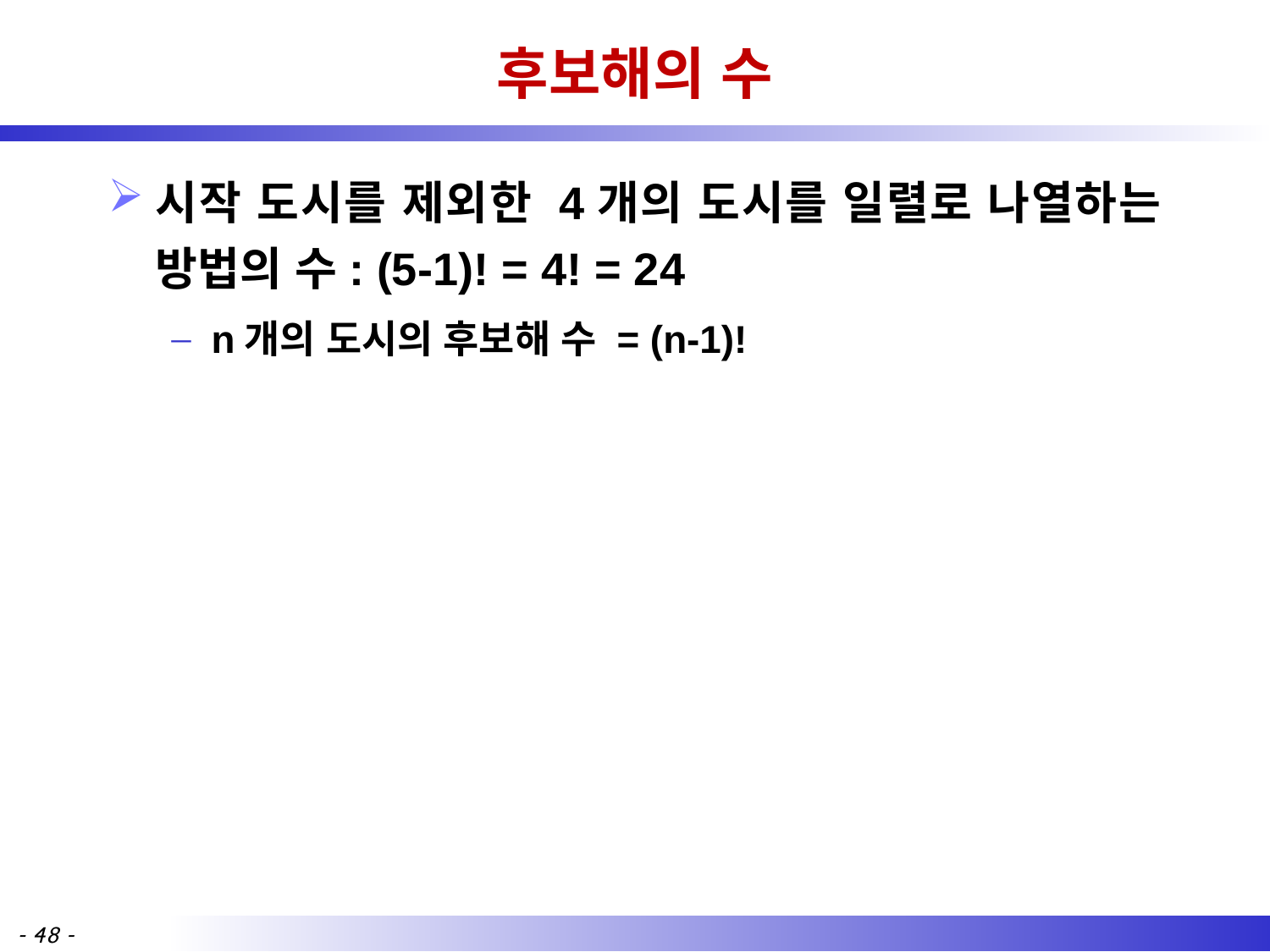

# 후보해의 수
시작 도시를 제외한 4개의 도시를 일렬로 나열하는 방법의 수: (5-1)! = 4! = 24
n개의 도시의 후보해 수 = (n-1)!
- 48 -